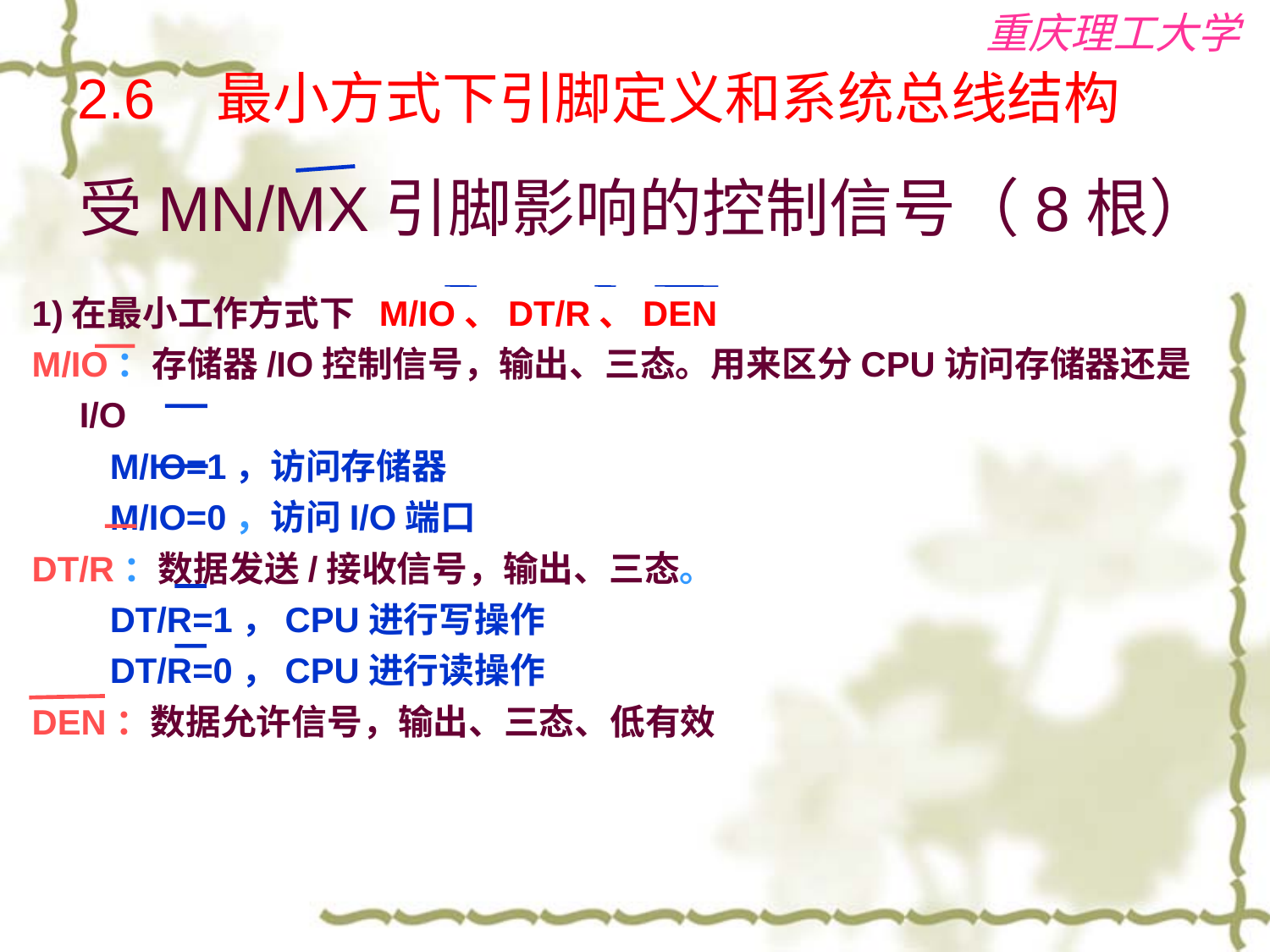

2.6   最小方式下引脚定义和系统总线结构
 受MN/MX引脚影响的控制信号（8根）

1)在最小工作方式下  M/IO、DT/R、DEN
M/IO：存储器/IO控制信号，输出、三态。用来区分CPU访问存储器还是I/O
        M/IO=1，访问存储器
        M/IO=0，访问I/O端口
DT/R：数据发送/接收信号，输出、三态。
        DT/R=1，CPU进行写操作
        DT/R=0，CPU进行读操作
DEN：数据允许信号，输出、三态、低有效